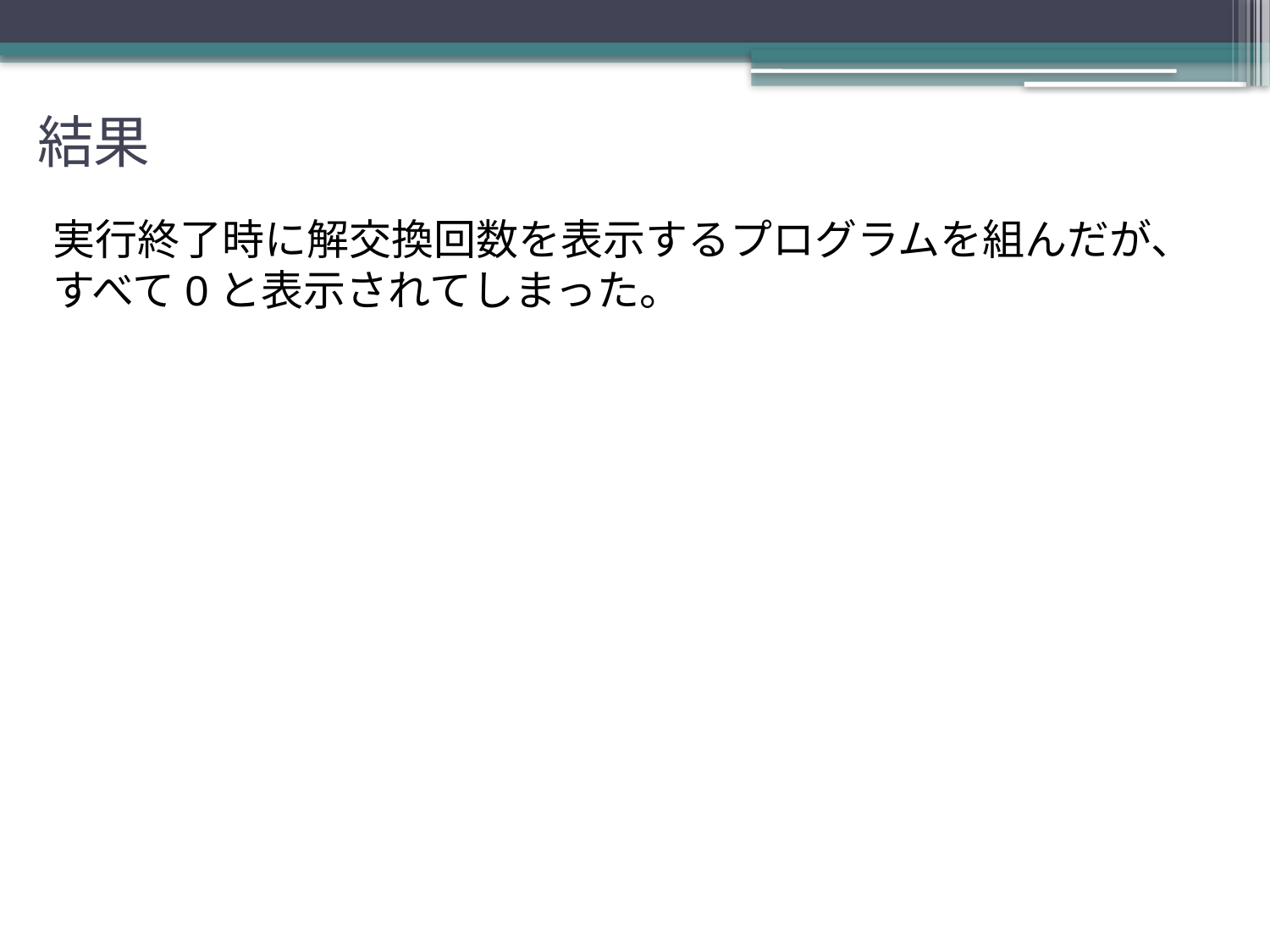

# 結果
実行終了時に解交換回数を表示するプログラムを組んだが、すべて0と表示されてしまった。